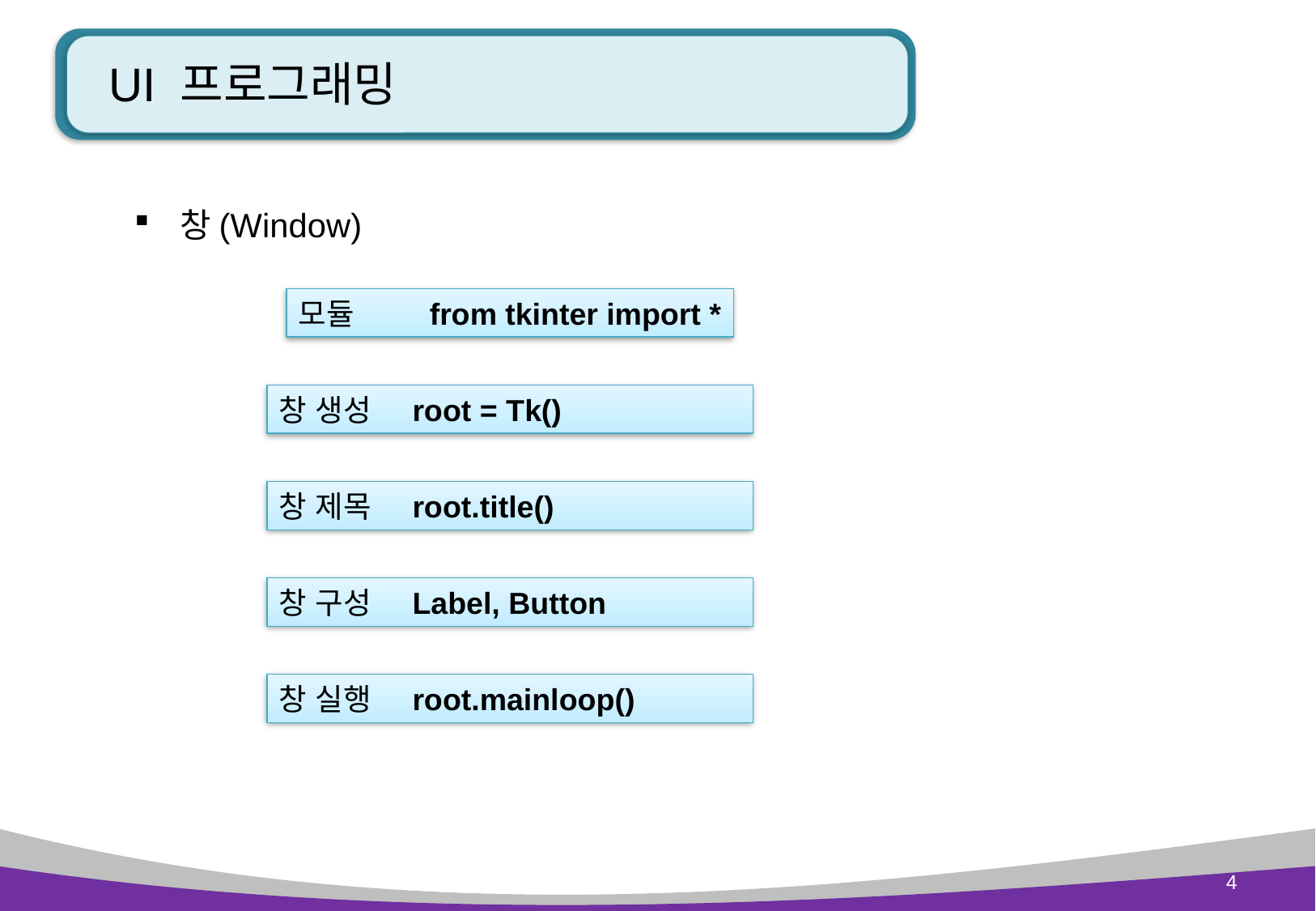

# UI 프로그래밍
창(Window)
모듈        from tkinter import *
창 생성    root = Tk()
창 제목    root.title()
창 구성    Label, Button
창 실행    root.mainloop()
4